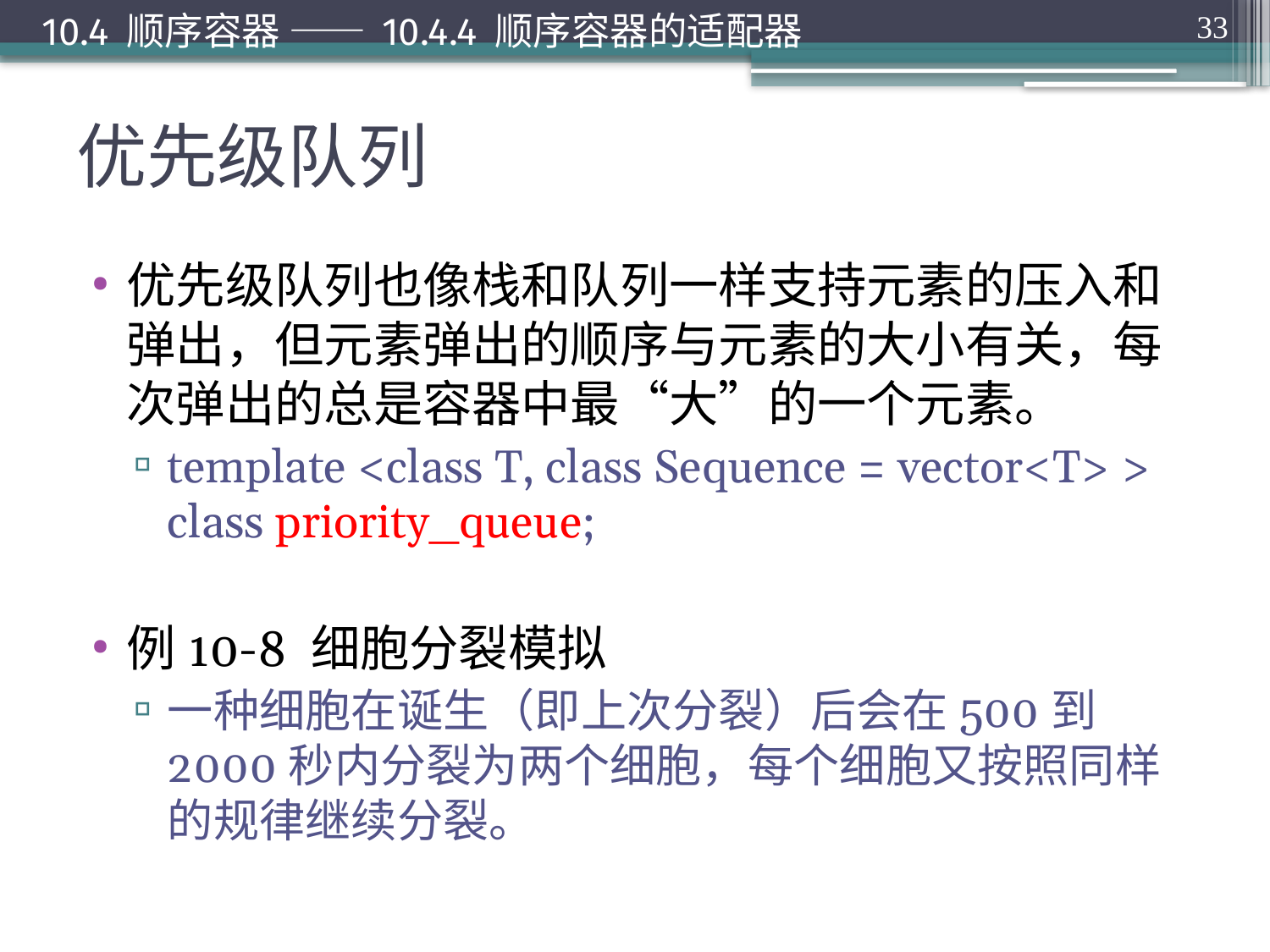

10.4 顺序容器 —— 10.4.4 顺序容器的适配器
33
# 优先级队列
优先级队列也像栈和队列一样支持元素的压入和弹出，但元素弹出的顺序与元素的大小有关，每次弹出的总是容器中最“大”的一个元素。
template <class T, class Sequence = vector<T> > class priority_queue;

例10-8 细胞分裂模拟
一种细胞在诞生（即上次分裂）后会在500到2000秒内分裂为两个细胞，每个细胞又按照同样的规律继续分裂。